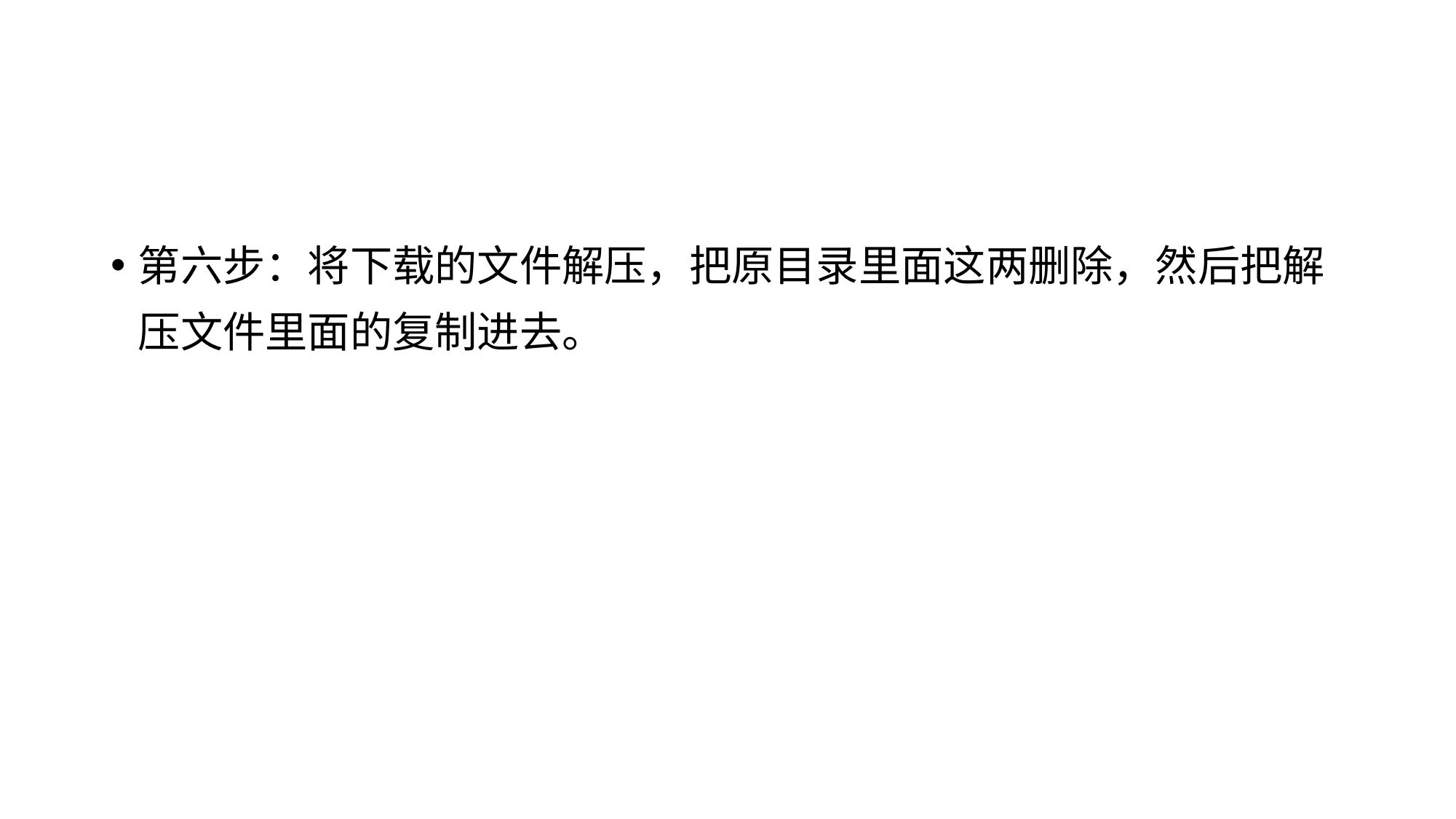

第六步：将下载的文件解压，把原目录里面这两删除，然后把解压文件里面的复制进去。